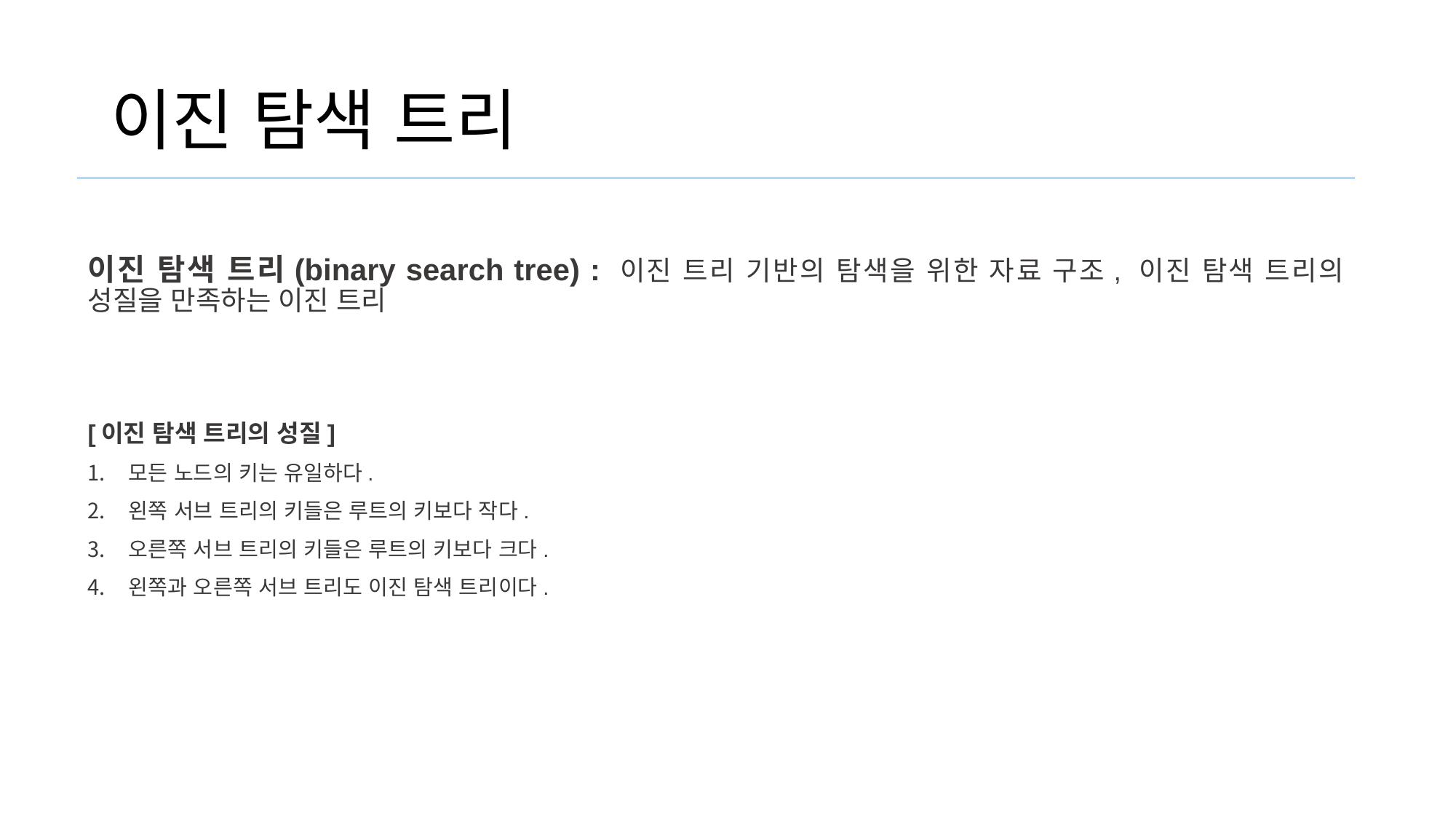

# 이진 탐색 트리
이진 탐색 트리(binary search tree) : 이진 트리 기반의 탐색을 위한 자료 구조, 이진 탐색 트리의 성질을 만족하는 이진 트리

[이진 탐색 트리의 성질]
모든 노드의 키는 유일하다.
왼쪽 서브 트리의 키들은 루트의 키보다 작다.
오른쪽 서브 트리의 키들은 루트의 키보다 크다.
왼쪽과 오른쪽 서브 트리도 이진 탐색 트리이다.